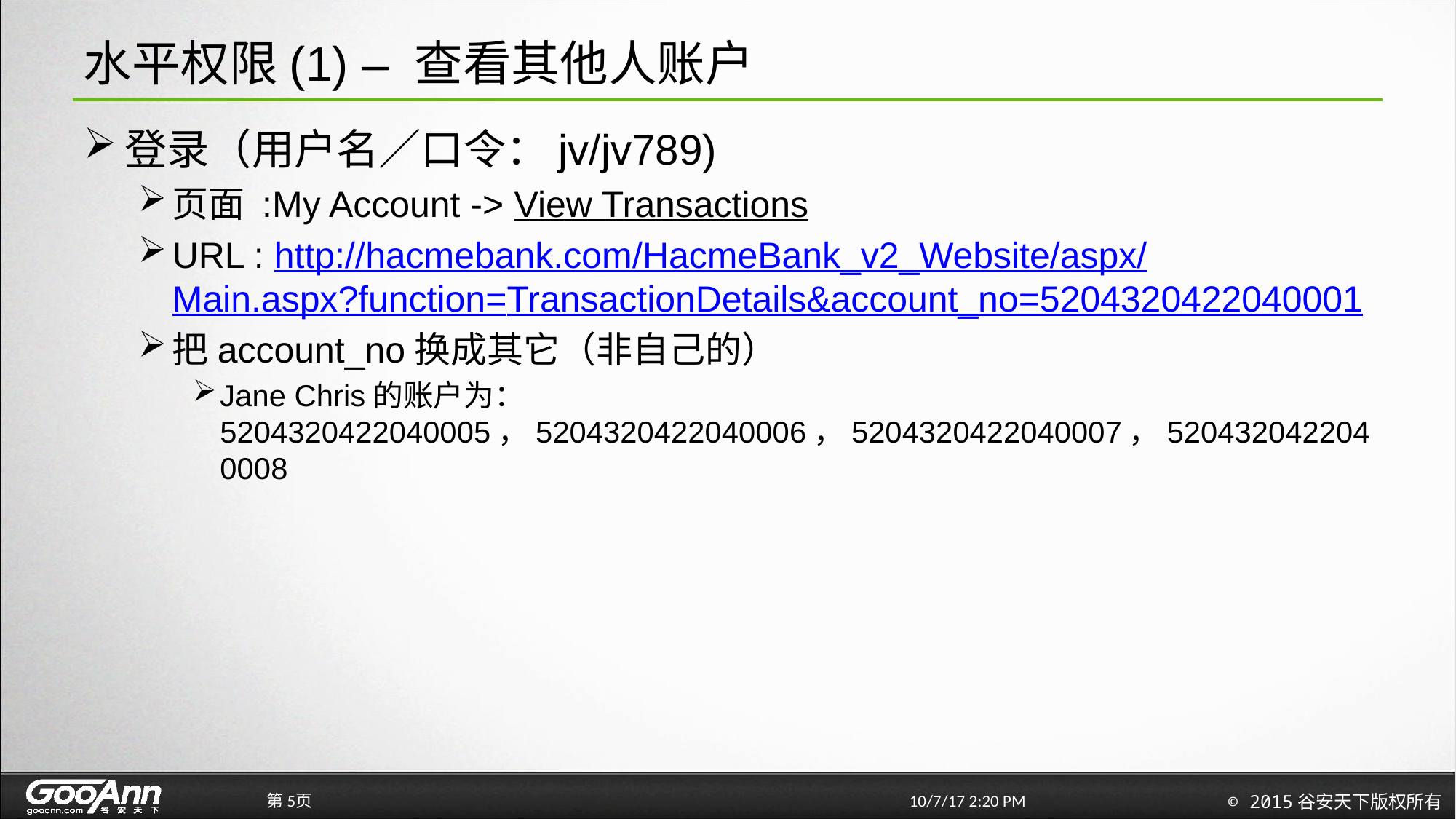

# 水平权限(1) – 查看其他人账户
登录（用户名／口令：jv/jv789)
页面 :My Account -> View Transactions
URL : http://hacmebank.com/HacmeBank_v2_Website/aspx/Main.aspx?function=TransactionDetails&account_no=5204320422040001
把account_no换成其它（非自己的）
Jane Chris的账户为：5204320422040005，5204320422040006，5204320422040007，5204320422040008